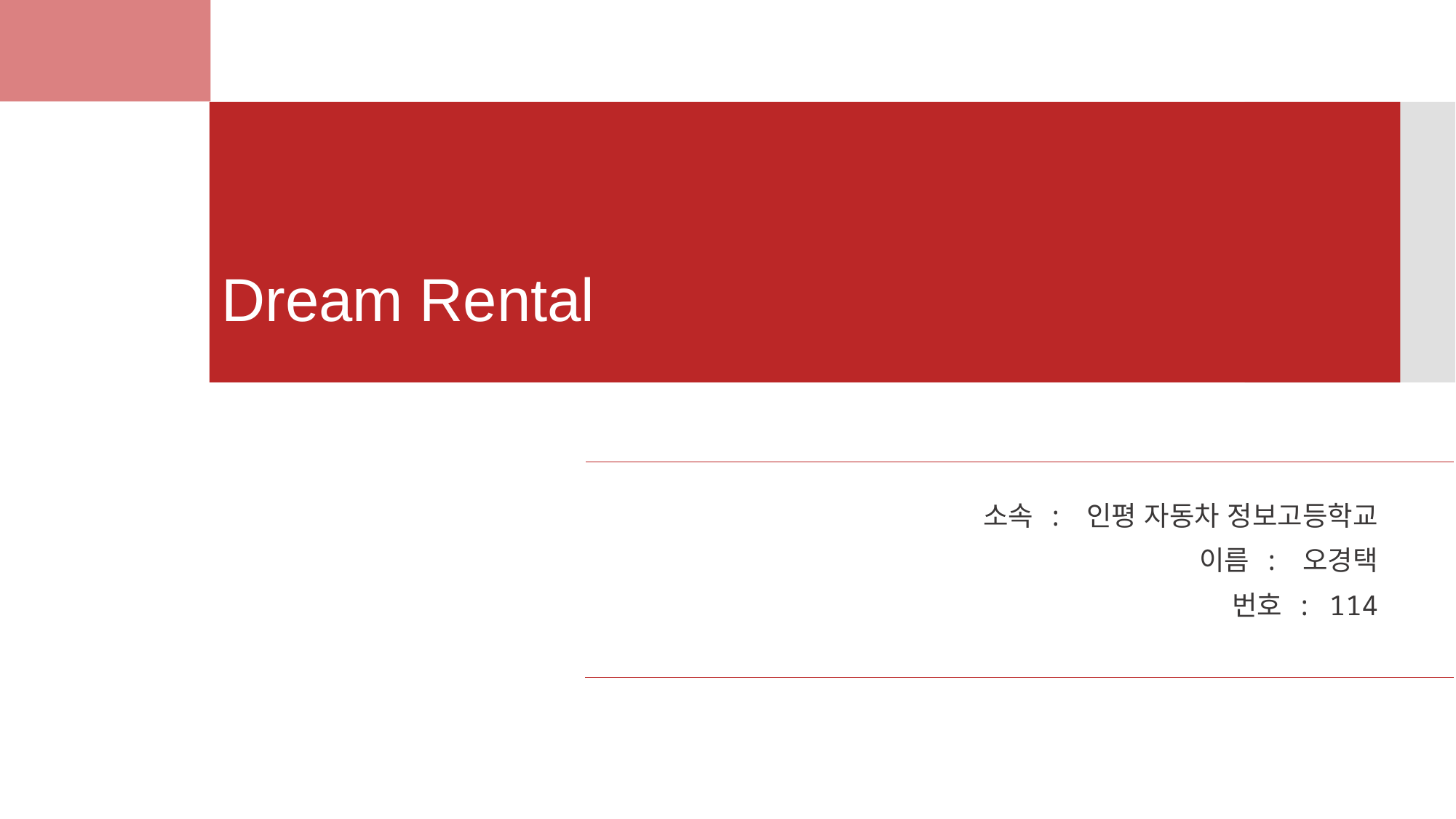

# Dream Rental
소속 : 인평 자동차 정보고등학교
이름 : 오경택
번호 : 114